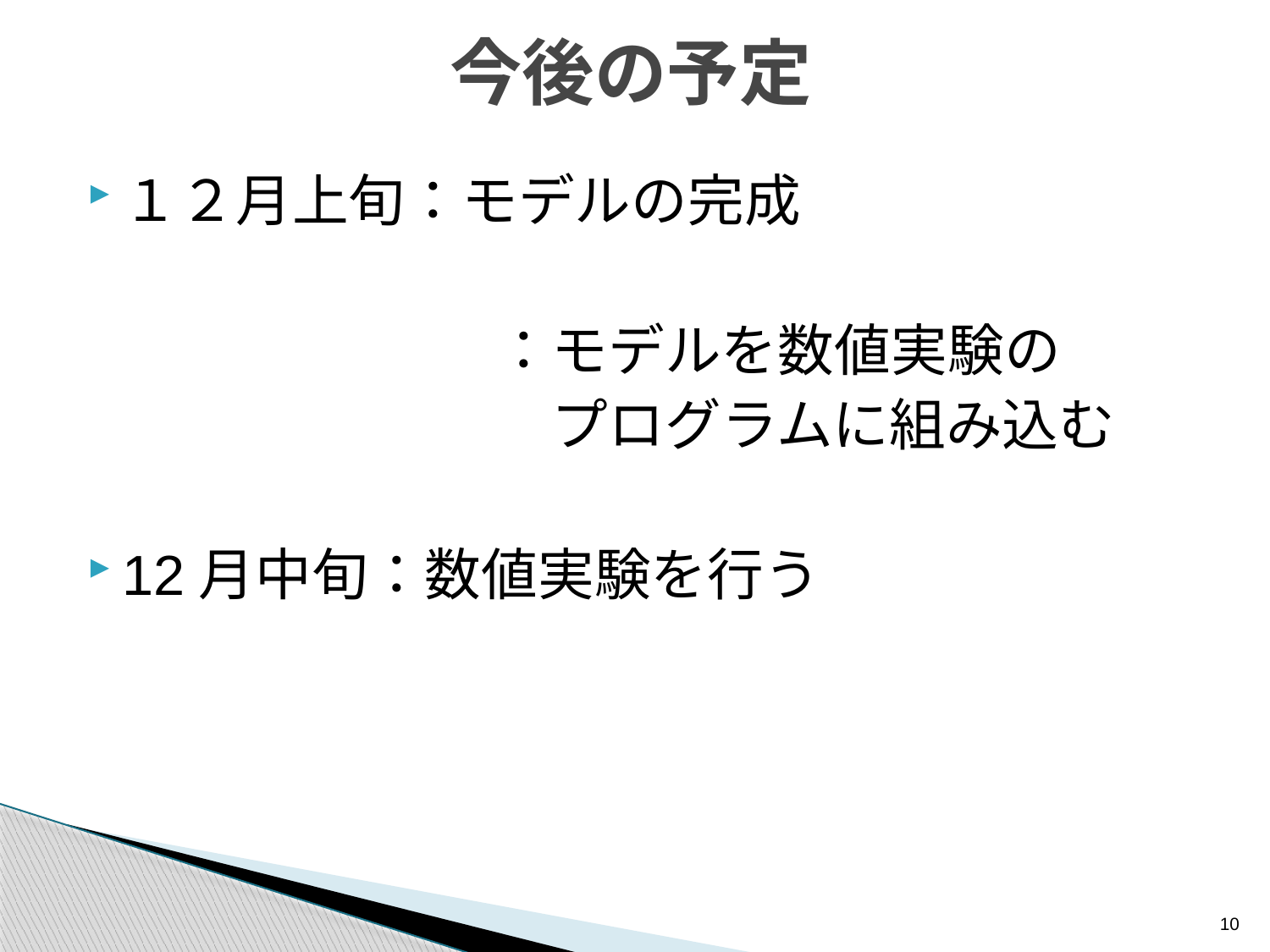

# 今後の予定
１２月上旬：モデルの完成

　　　　　　　 ：モデルを数値実験の
　　　　　　　　 プログラムに組み込む

12月中旬：数値実験を行う
10